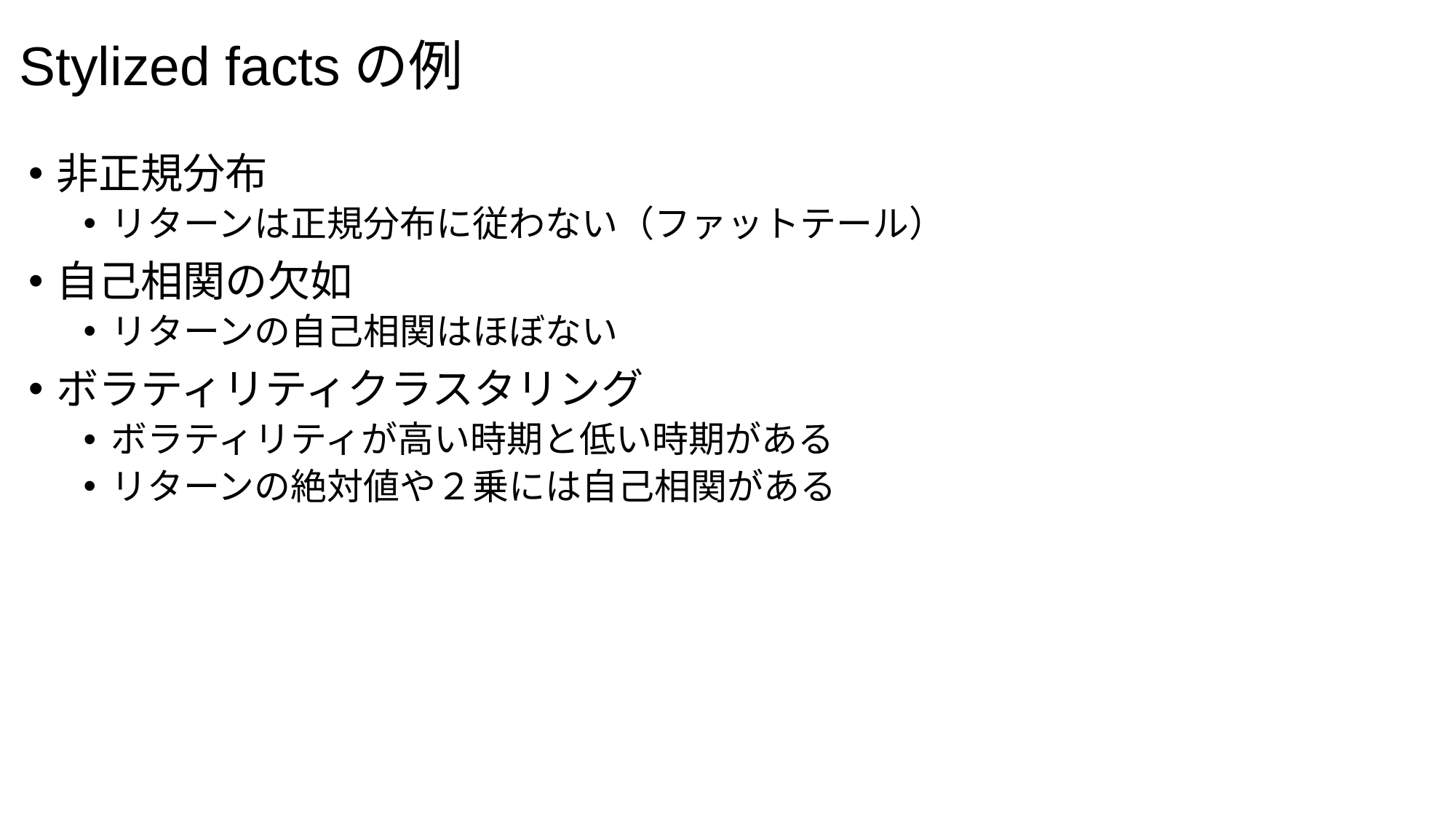

# Stylized factsの例
非正規分布
リターンは正規分布に従わない（ファットテール）
自己相関の欠如
リターンの自己相関はほぼない
ボラティリティクラスタリング
ボラティリティが高い時期と低い時期がある
リターンの絶対値や２乗には自己相関がある